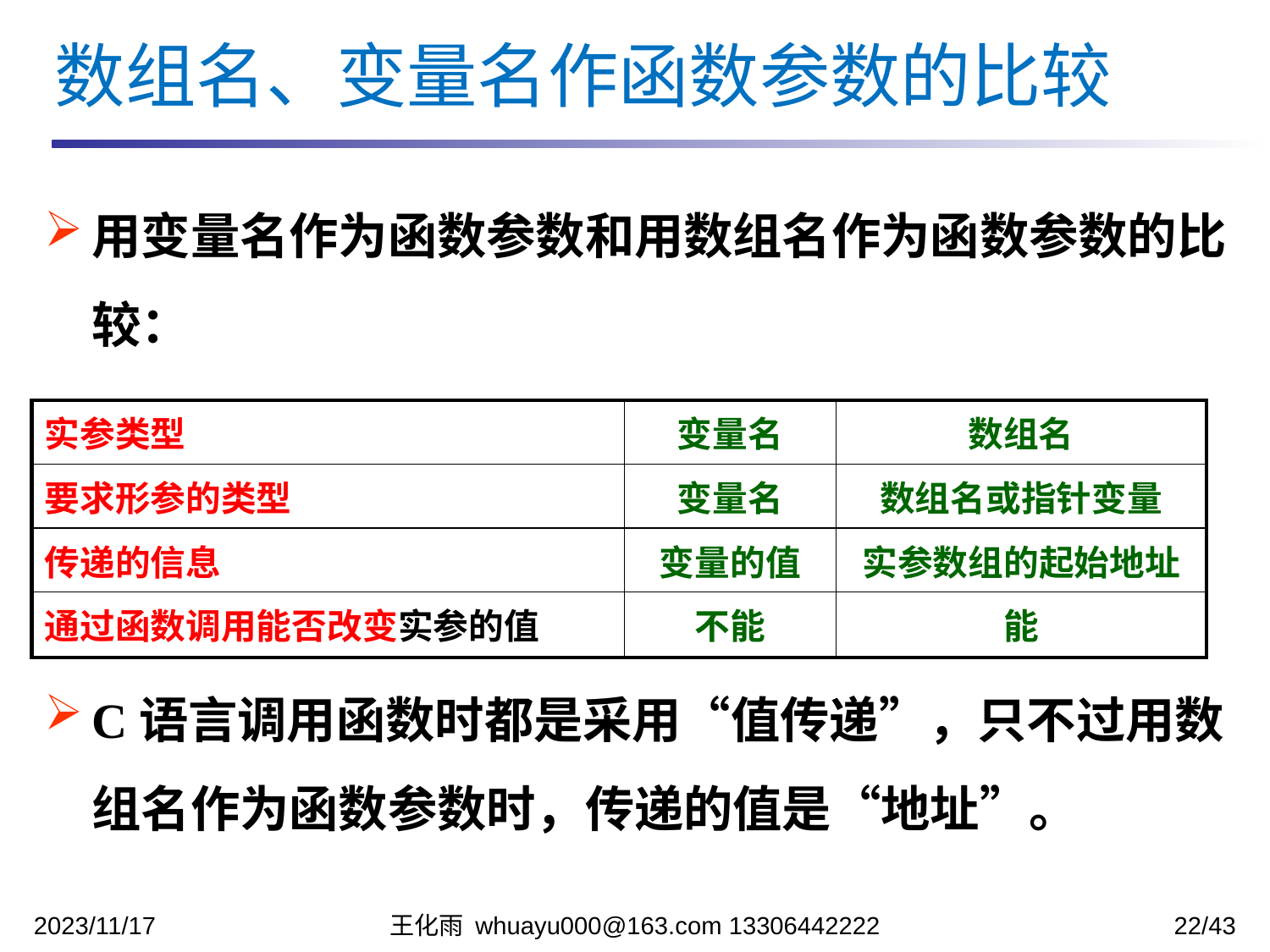

数组名、变量名作函数参数的比较
用变量名作为函数参数和用数组名作为函数参数的比较：

C语言调用函数时都是采用“值传递”，只不过用数组名作为函数参数时，传递的值是“地址”。
| 实参类型 | 变量名 | 数组名 |
| --- | --- | --- |
| 要求形参的类型 | 变量名 | 数组名或指针变量 |
| 传递的信息 | 变量的值 | 实参数组的起始地址 |
| 通过函数调用能否改变实参的值 | 不能 | 能 |
2023/11/17
王化雨 whuayu000@163.com 13306442222
22/43